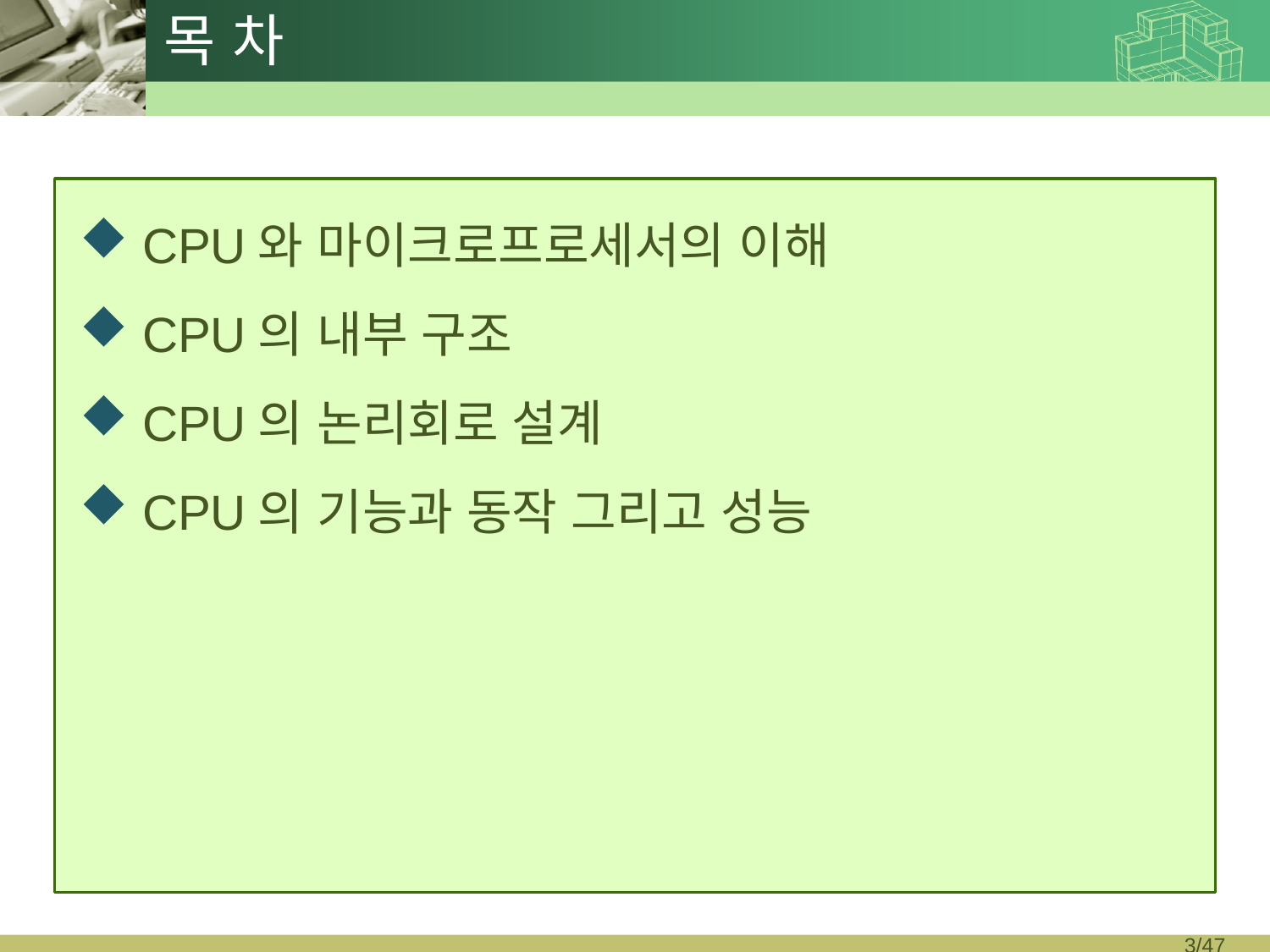

# 목 차
 CPU와 마이크로프로세서의 이해
 CPU의 내부 구조
 CPU의 논리회로 설계
 CPU의 기능과 동작 그리고 성능